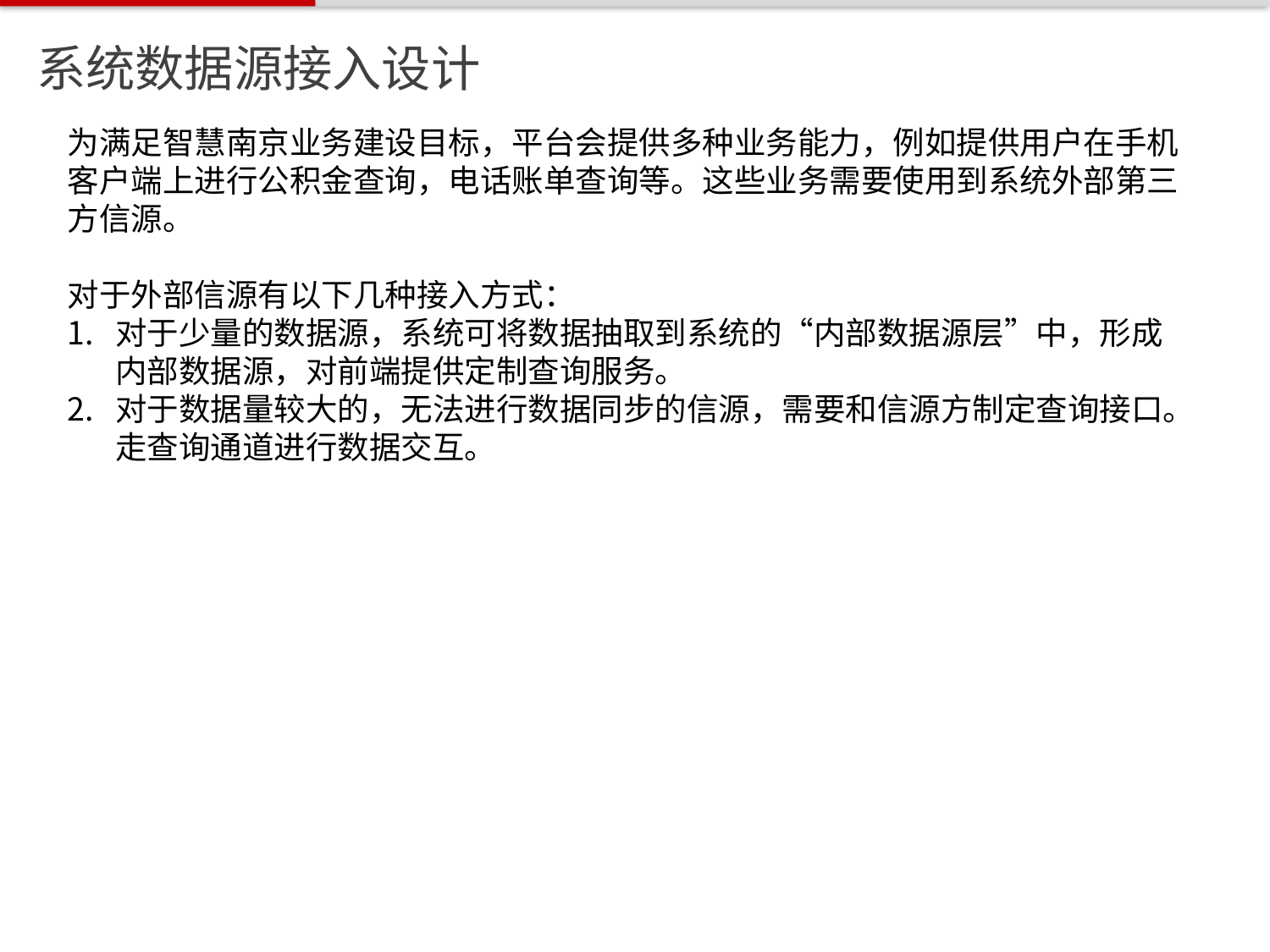

系统数据源接入设计
为满足智慧南京业务建设目标，平台会提供多种业务能力，例如提供用户在手机客户端上进行公积金查询，电话账单查询等。这些业务需要使用到系统外部第三方信源。

对于外部信源有以下几种接入方式：
对于少量的数据源，系统可将数据抽取到系统的“内部数据源层”中，形成内部数据源，对前端提供定制查询服务。
对于数据量较大的，无法进行数据同步的信源，需要和信源方制定查询接口。走查询通道进行数据交互。